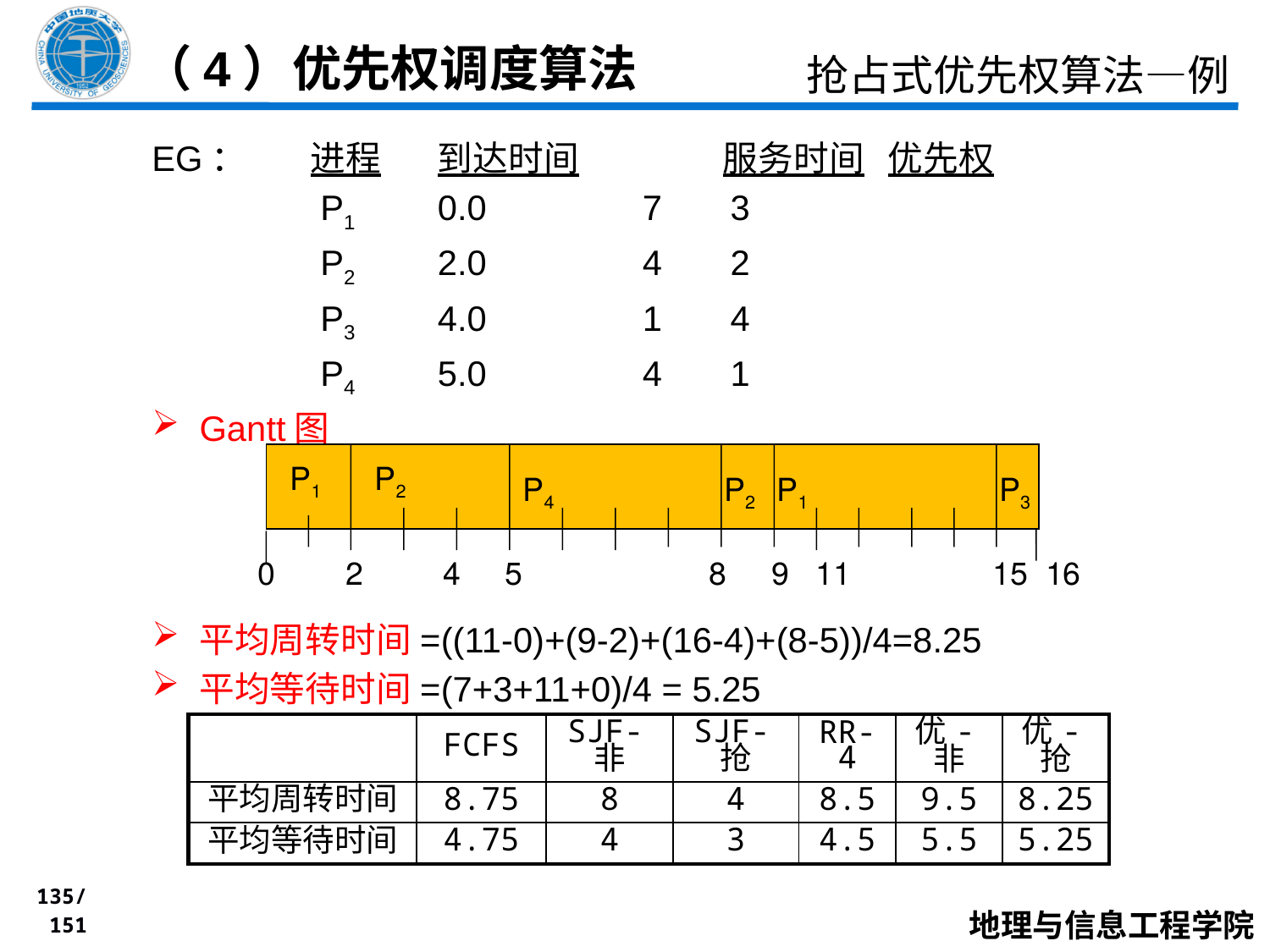

（4）优先权调度算法
抢占式优先权算法—例
EG：	进程	到达时间	    服务时间   优先权
		 P1	0.0	        7       3
		 P2	2.0	        4       2
		 P3	4.0	        1       4
		 P4	5.0	        4       1
Gantt图

平均周转时间=((11-0)+(9-2)+(16-4)+(8-5))/4=8.25
平均等待时间=(7+3+11+0)/4 = 5.25

P1
P2
P4
P2
P1
P3

0        2         4     5                     8     9   11                15  16
|  | FCFS | SJF-非 | SJF-抢 | RR-4 | 优-非 | 优-抢 |
| --- | --- | --- | --- | --- | --- | --- |
| 平均周转时间 | 8.75 | 8 | 4 | 8.5 | 9.5 | 8.25 |
| 平均等待时间 | 4.75 | 4 | 3 | 4.5 | 5.5 | 5.25 |